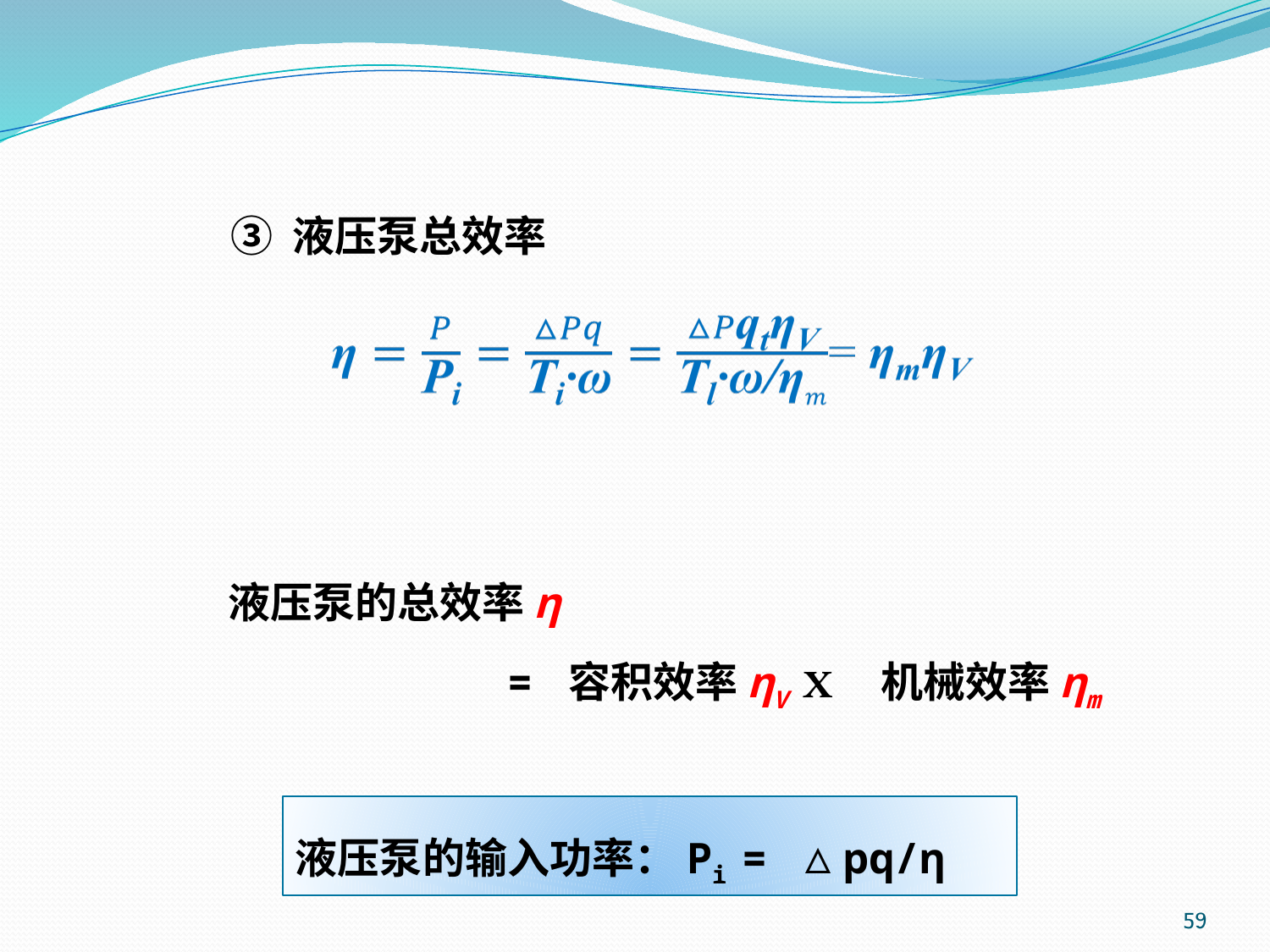

③ 液压泵总效率

液压泵的总效率η
           = 容积效率ηV Ⅹ 机械效率ηm

液压泵的输入功率：Pi = △pq/η
59